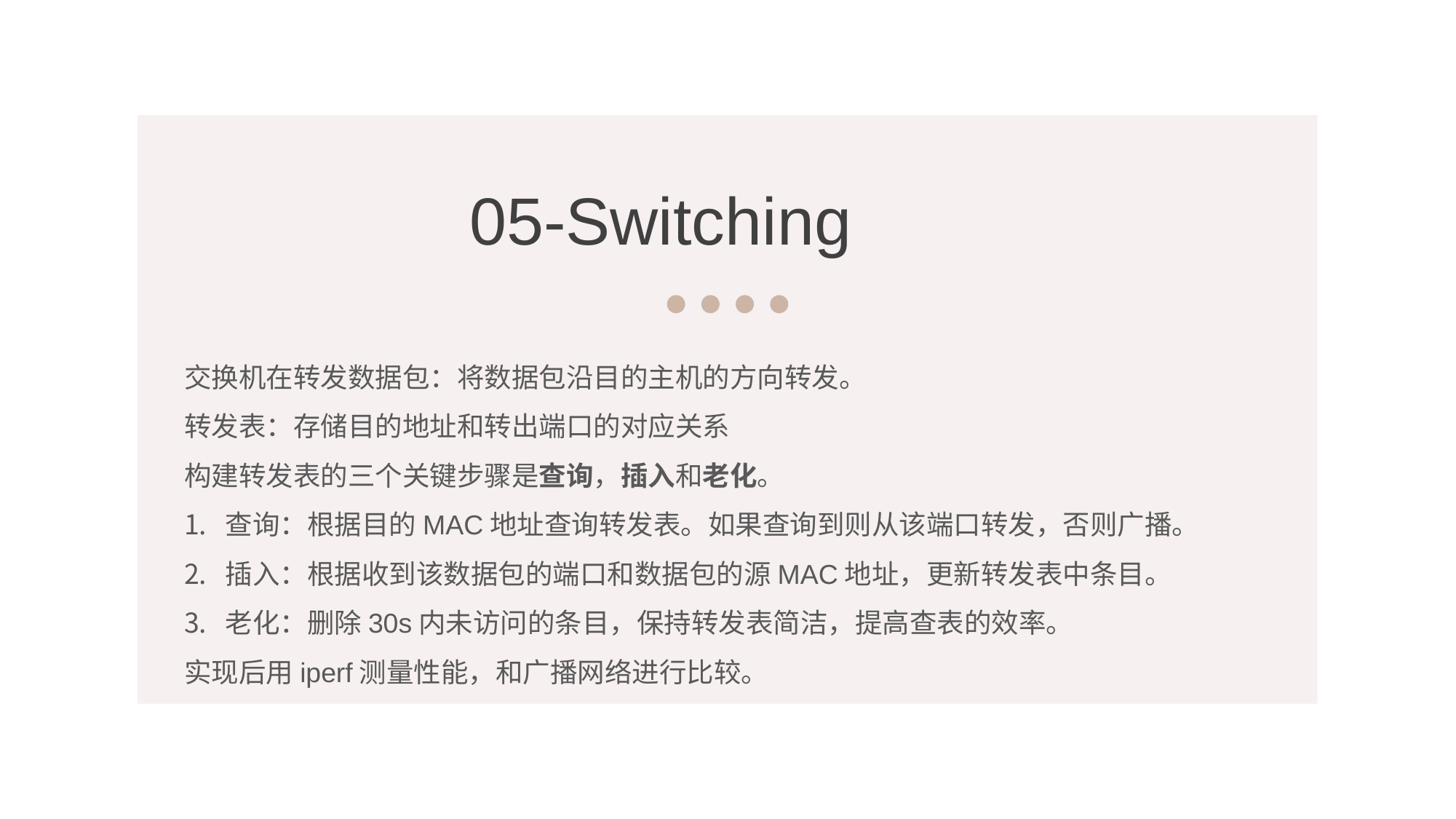

05-Switching

交换机在转发数据包：将数据包沿目的主机的方向转发。
转发表：存储目的地址和转出端口的对应关系
构建转发表的三个关键步骤是查询，插入和老化。
查询：根据目的MAC地址查询转发表。如果查询到则从该端口转发，否则广播。
插入：根据收到该数据包的端口和数据包的源MAC地址，更新转发表中条目。
老化：删除30s内未访问的条目，保持转发表简洁，提高查表的效率。
实现后用iperf测量性能，和广播网络进行比较。